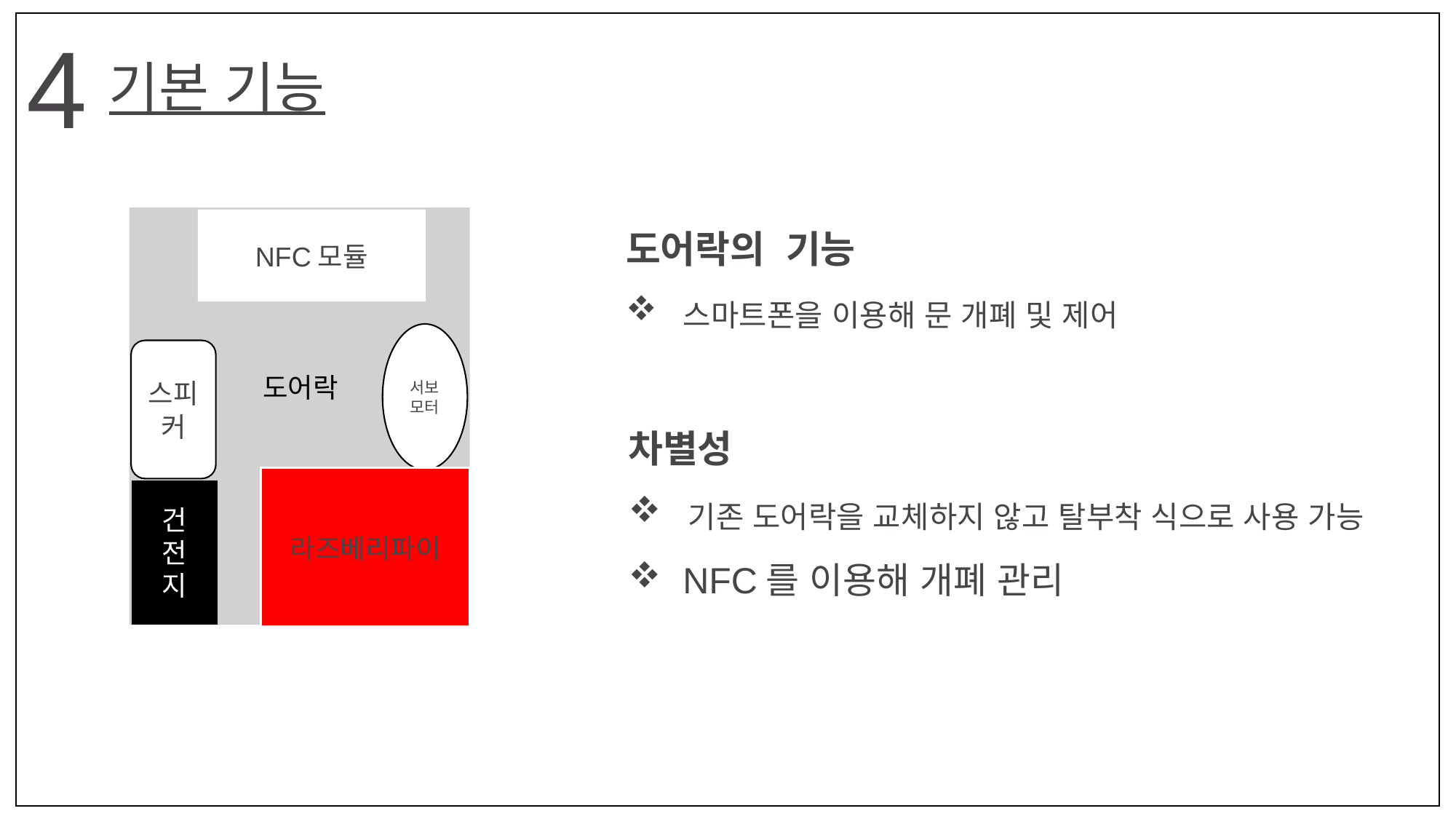

4
기본 기능

도어락의  기능
 스마트폰을 이용해 문 개폐 및 제어

NFC모듈
서보모터
스피커
도어락
차별성
 기존 도어락을 교체하지 않고 탈부착 식으로 사용 가능
  NFC를 이용해 개폐 관리

라즈베리파이
건
전
지